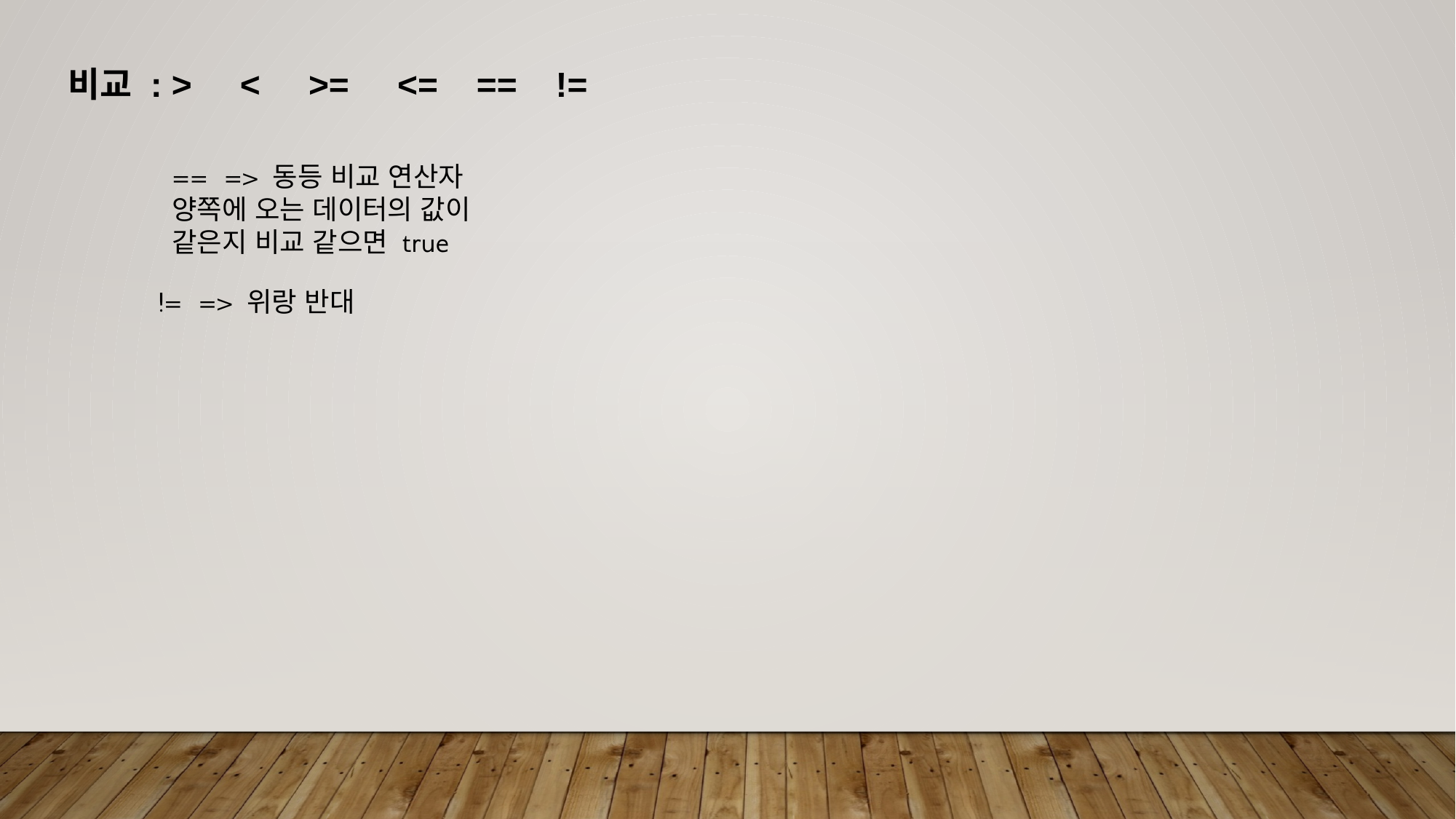

비교 : >     <     >=     <=    ==    !=
==  => 동등 비교 연산자
양쪽에 오는 데이터의 값이
같은지 비교 같으면 true
!=  => 위랑 반대